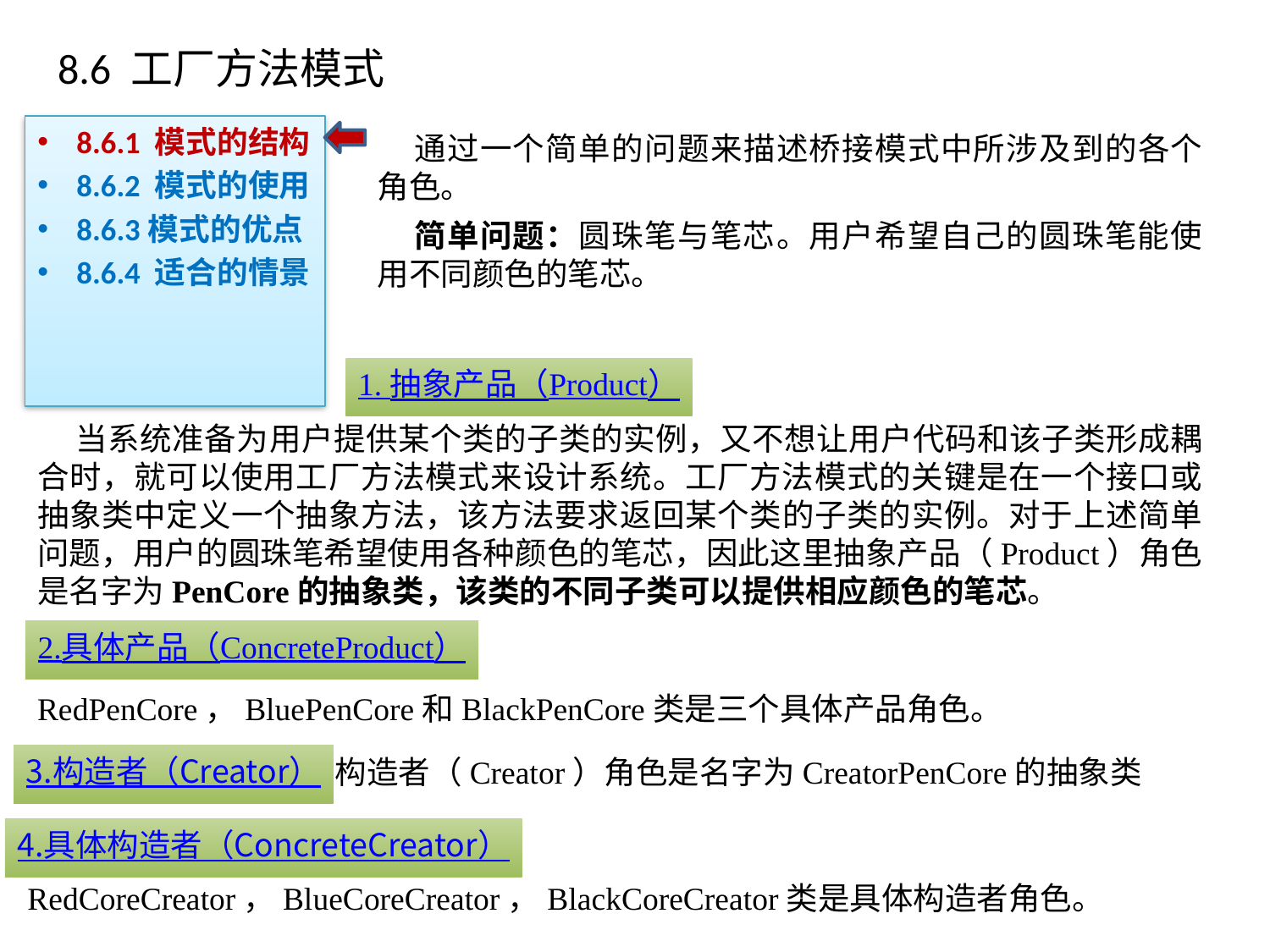

# 8.6 工厂方法模式
8.6.1 模式的结构
8.6.2 模式的使用
8.6.3模式的优点
8.6.4 适合的情景

通过一个简单的问题来描述桥接模式中所涉及到的各个角色。
简单问题：圆珠笔与笔芯。用户希望自己的圆珠笔能使用不同颜色的笔芯。
1. 抽象产品（Product）
当系统准备为用户提供某个类的子类的实例，又不想让用户代码和该子类形成耦合时，就可以使用工厂方法模式来设计系统。工厂方法模式的关键是在一个接口或抽象类中定义一个抽象方法，该方法要求返回某个类的子类的实例。对于上述简单问题，用户的圆珠笔希望使用各种颜色的笔芯，因此这里抽象产品（Product）角色是名字为PenCore的抽象类，该类的不同子类可以提供相应颜色的笔芯。
2.具体产品（ConcreteProduct）
RedPenCore，BluePenCore和BlackPenCore类是三个具体产品角色。
3.构造者（Creator）
构造者（Creator）角色是名字为CreatorPenCore的抽象类
4.具体构造者（ConcreteCreator）
RedCoreCreator，BlueCoreCreator，BlackCoreCreator类是具体构造者角色。